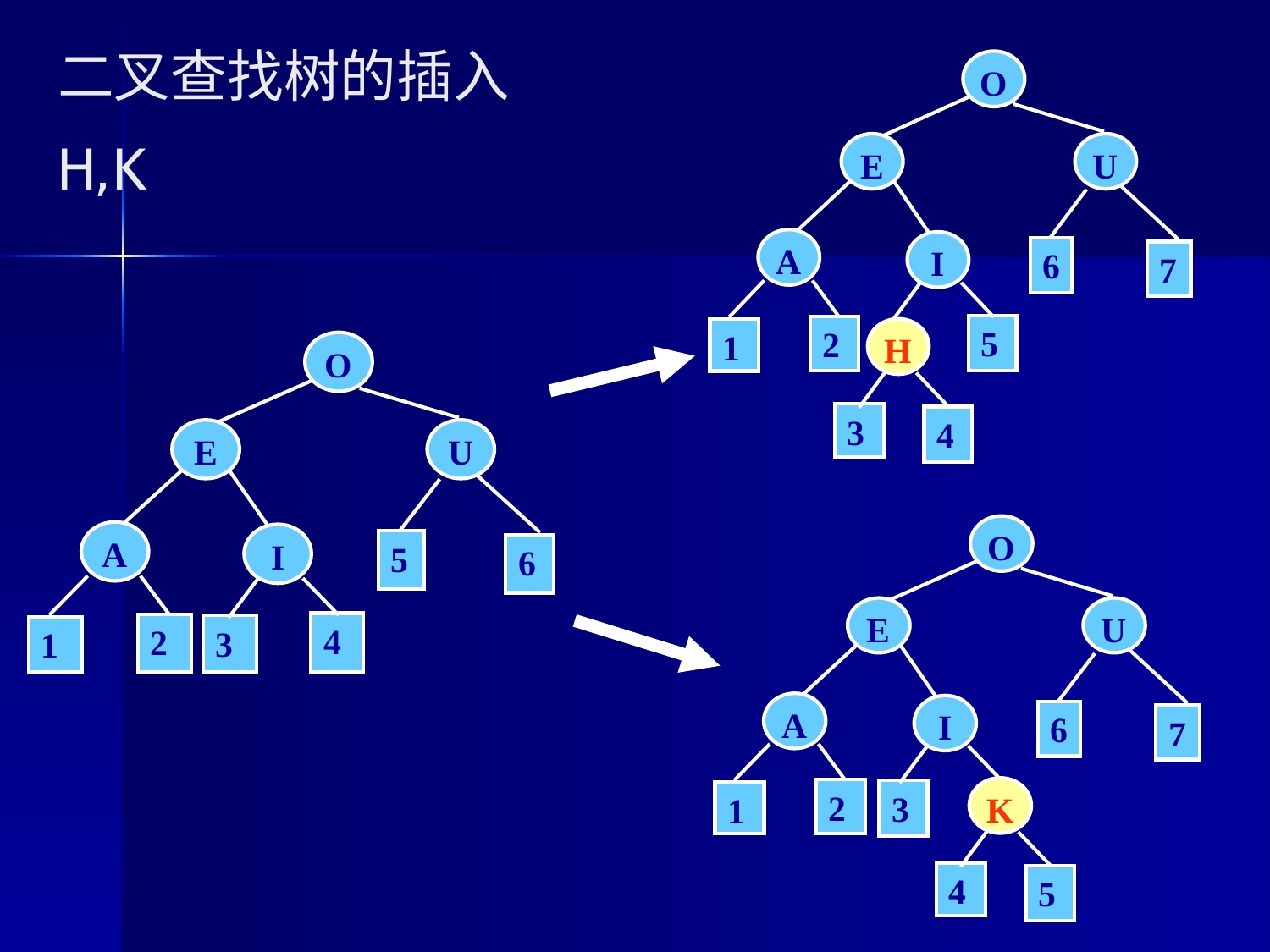

二叉查找树的插入
H,K
O

E
U

A
I
6
7

5
2
H
1

3
4

O

E
U

A
I
5
6

4
2
3
1

O

E
U

A
I
6
7

K
2
3
1

4
5